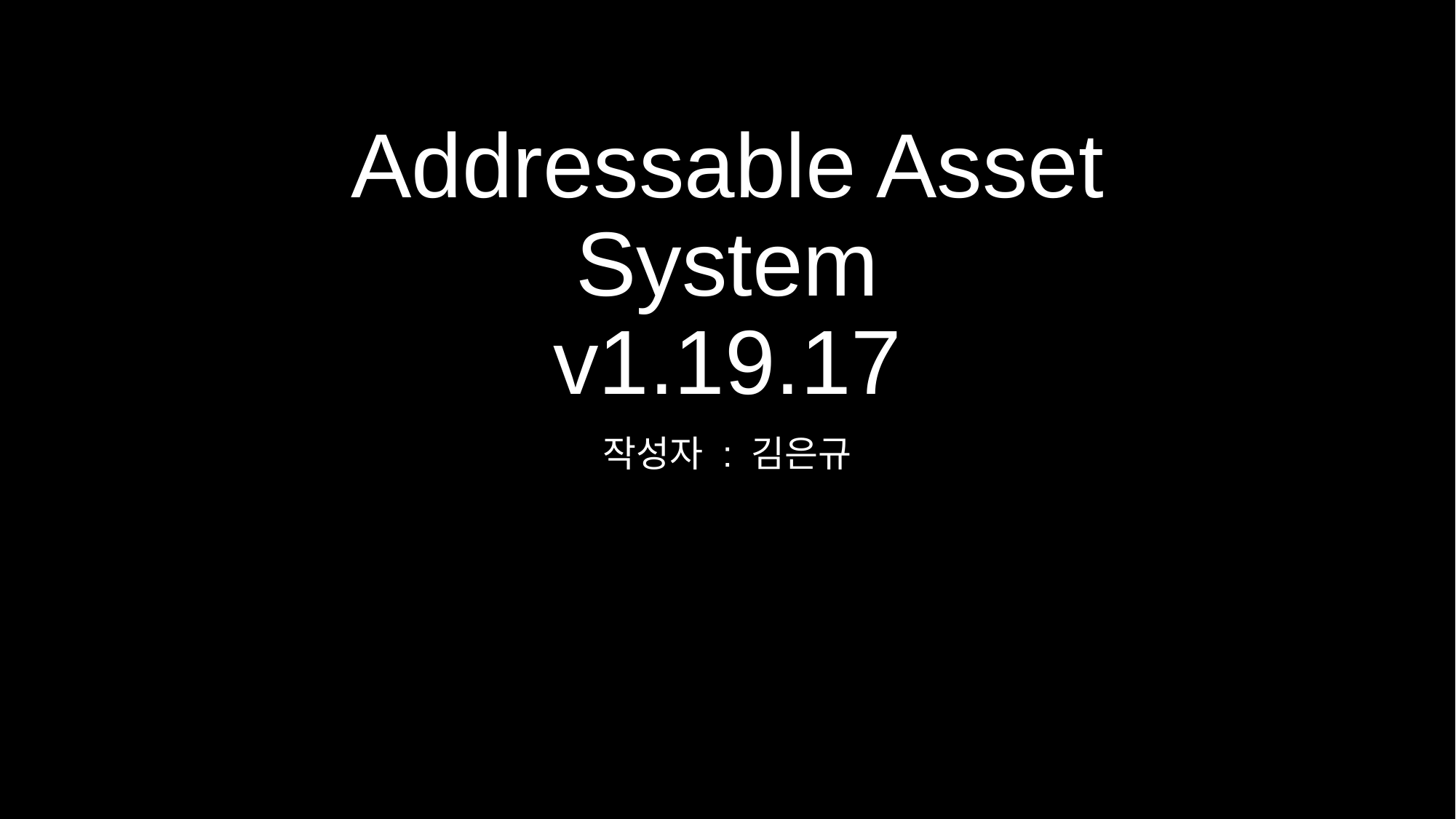

# Addressable Asset System v1.19.17
작성자 : 김은규